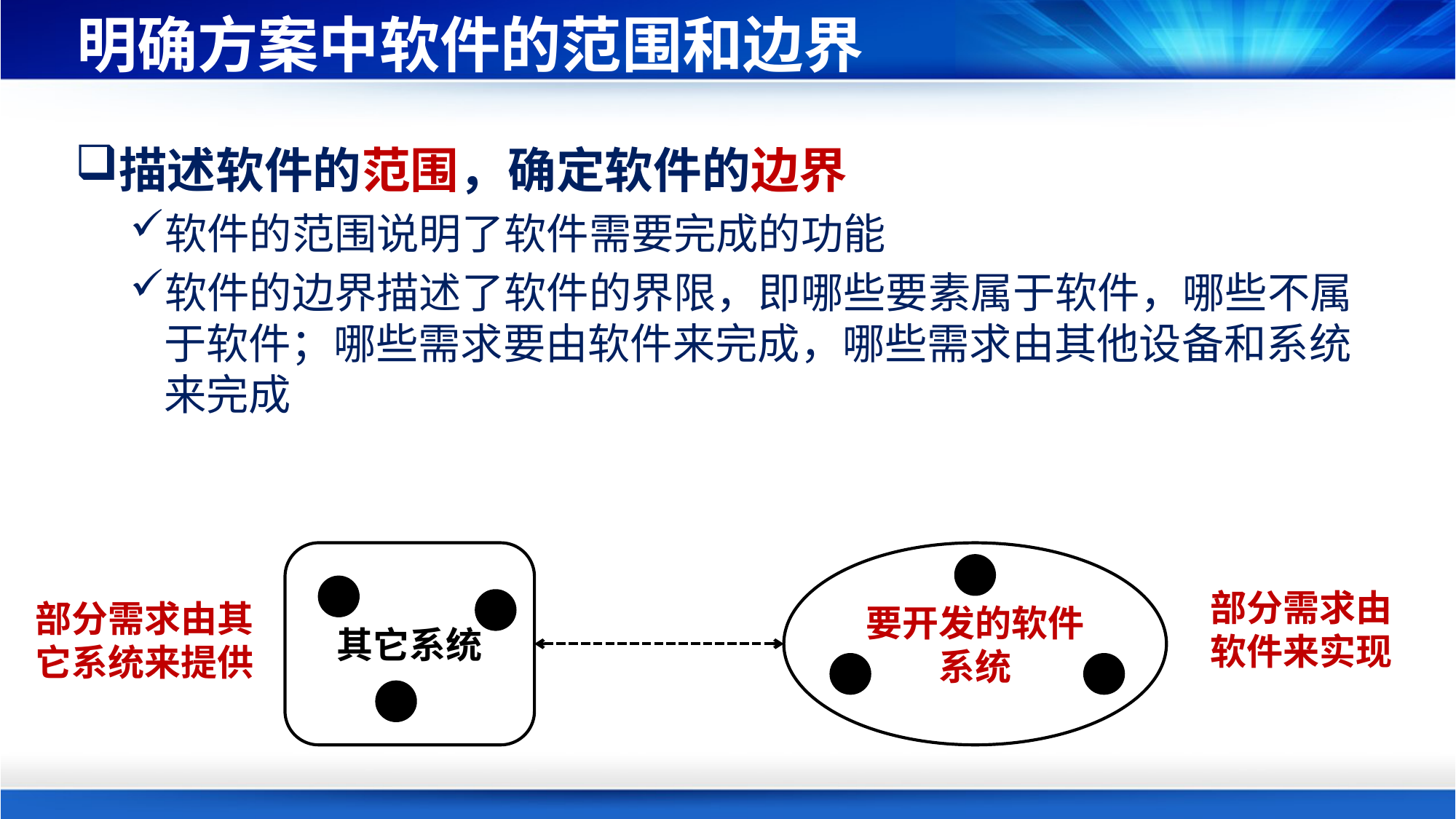

# 明确方案中软件的范围和边界
描述软件的范围，确定软件的边界
软件的范围说明了软件需要完成的功能
软件的边界描述了软件的界限，即哪些要素属于软件，哪些不属于软件；哪些需求要由软件来完成，哪些需求由其他设备和系统来完成

其它系统
要开发的软件系统

部分需求由软件来实现
部分需求由其它系统来提供